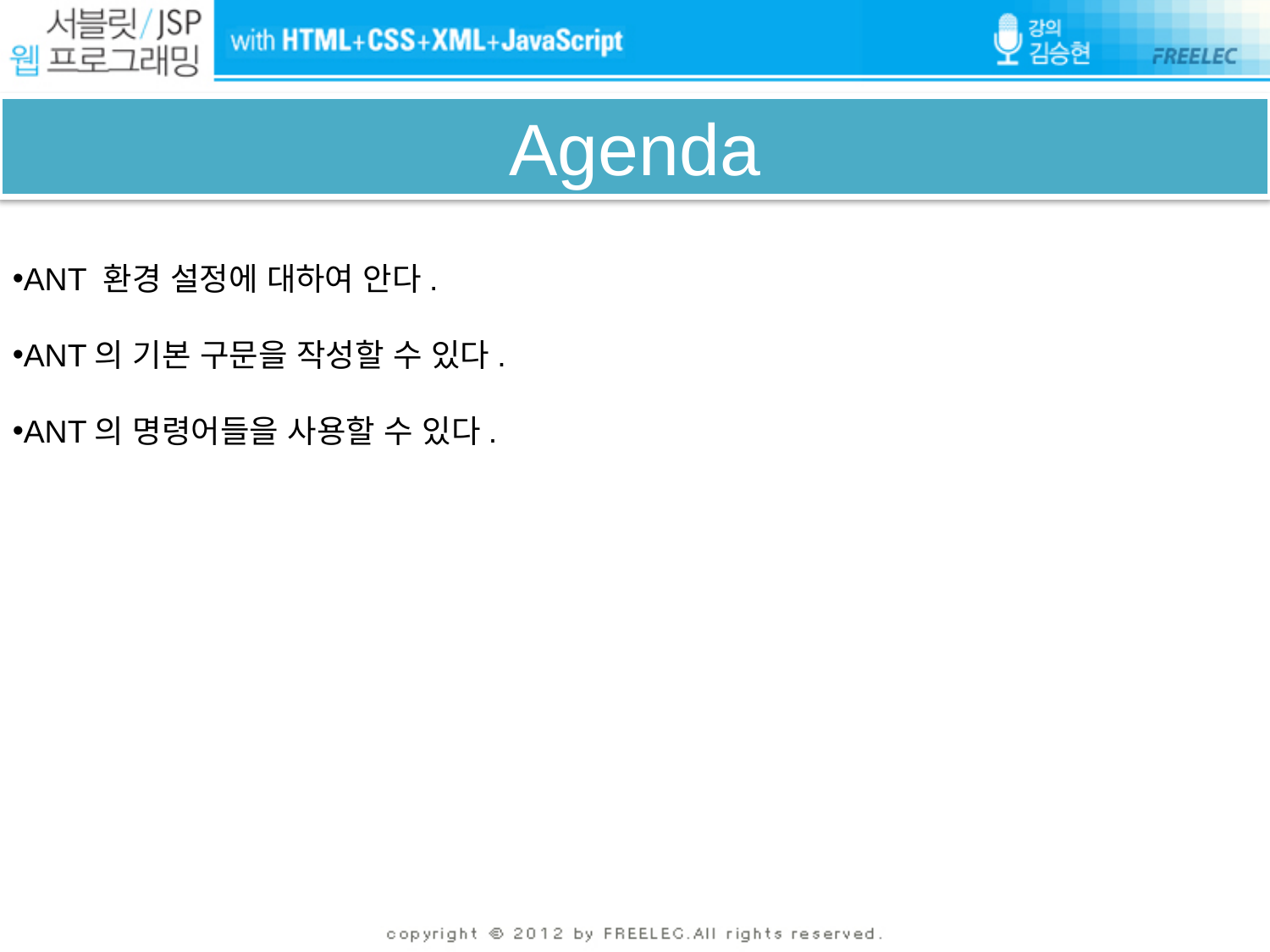

# Agenda
ANT 환경 설정에 대하여 안다.

ANT의 기본 구문을 작성할 수 있다.

ANT의 명령어들을 사용할 수 있다.